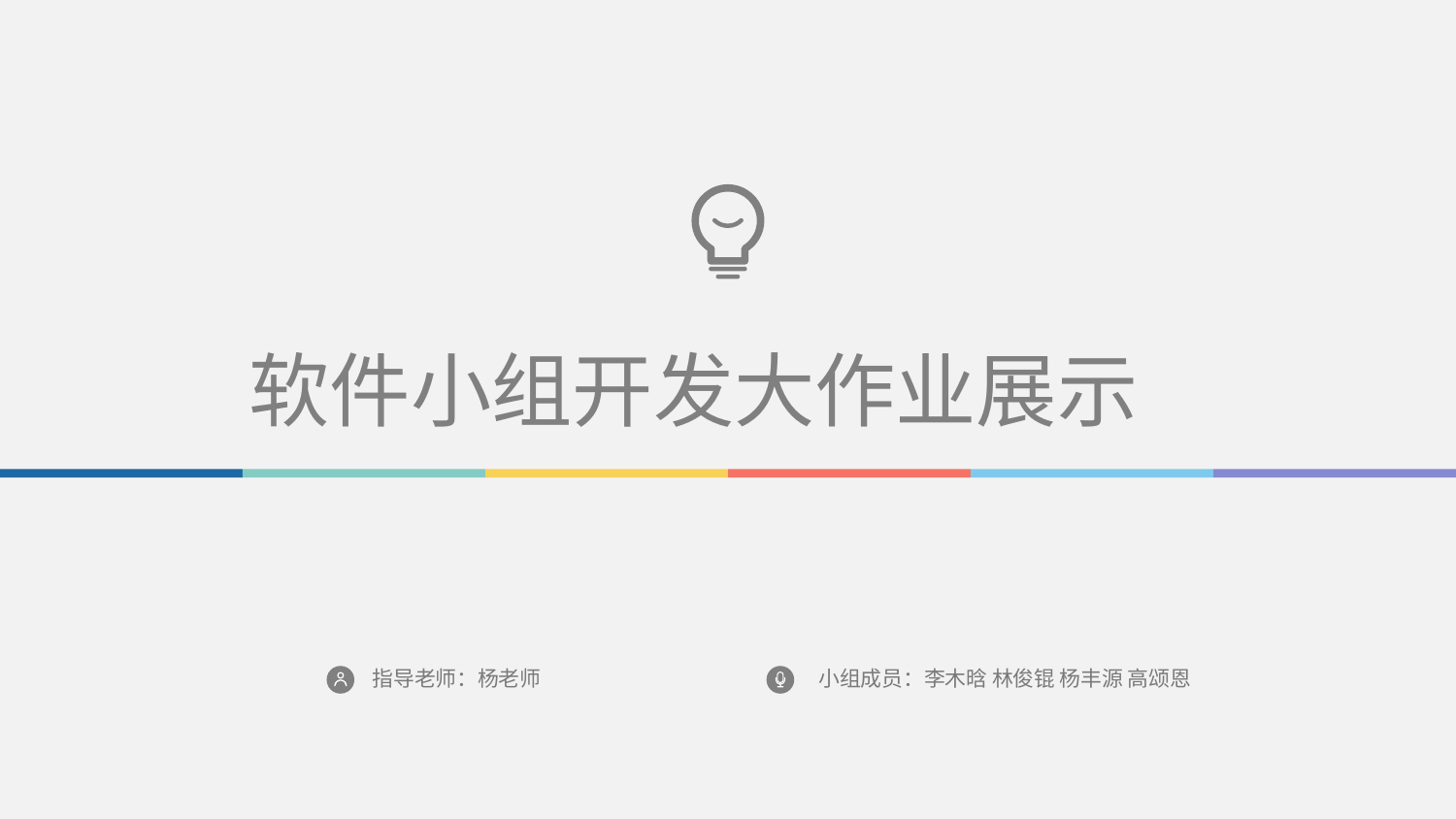

软件小组开发大作业展示

指导老师：杨老师
小组成员：李木晗 林俊锟 杨丰源 高颂恩